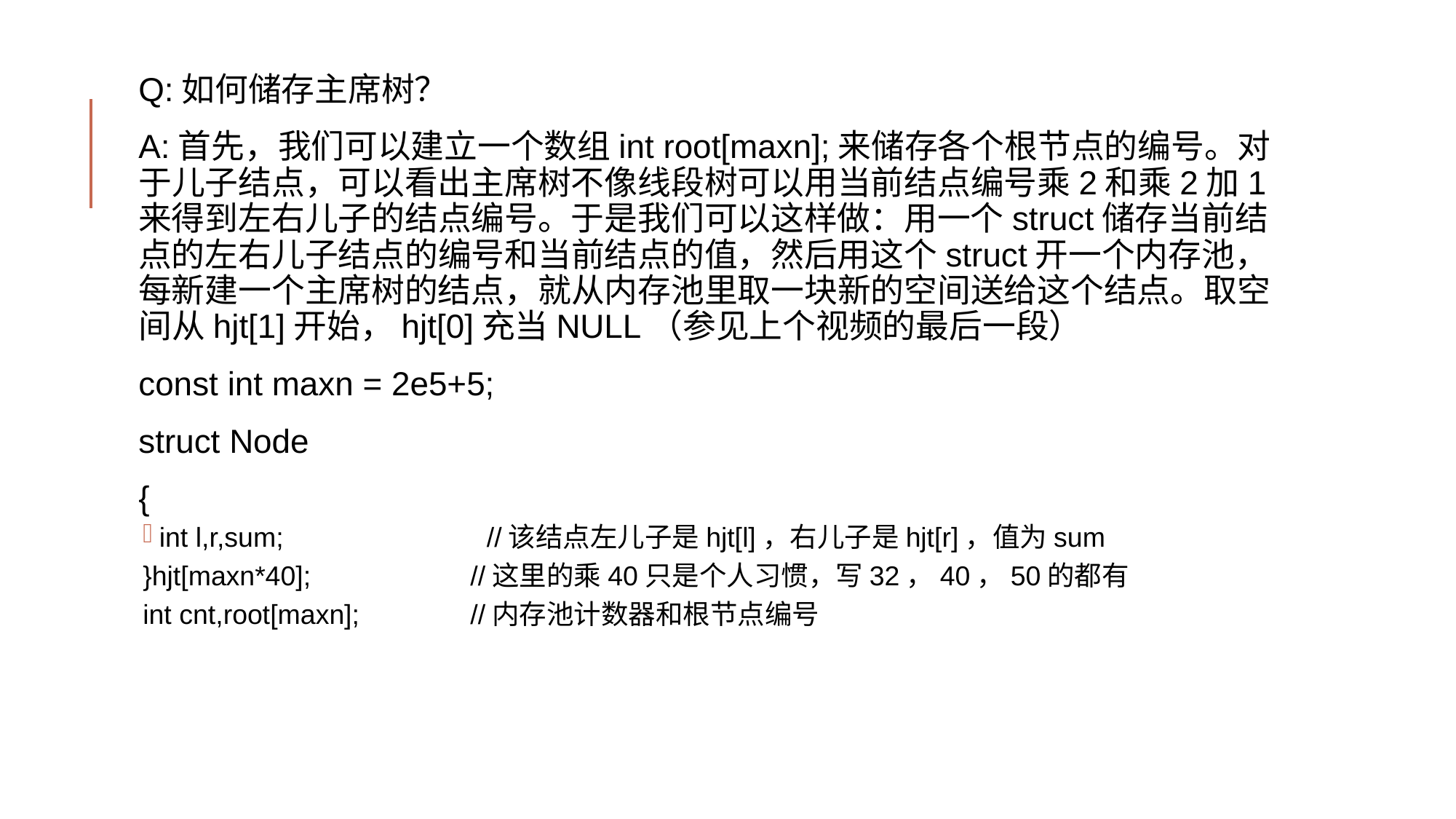

Q:如何储存主席树？
A:首先，我们可以建立一个数组int root[maxn];来储存各个根节点的编号。对于儿子结点，可以看出主席树不像线段树可以用当前结点编号乘2和乘2加1来得到左右儿子的结点编号。于是我们可以这样做：用一个struct储存当前结点的左右儿子结点的编号和当前结点的值，然后用这个struct开一个内存池，每新建一个主席树的结点，就从内存池里取一块新的空间送给这个结点。取空间从hjt[1]开始，hjt[0]充当NULL（参见上个视频的最后一段）
const int maxn = 2e5+5;
struct Node
{
int l,r,sum;		//该结点左儿子是hjt[l]，右儿子是hjt[r]，值为sum
}hjt[maxn*40];		//这里的乘40只是个人习惯，写32，40，50的都有
int cnt,root[maxn];		//内存池计数器和根节点编号